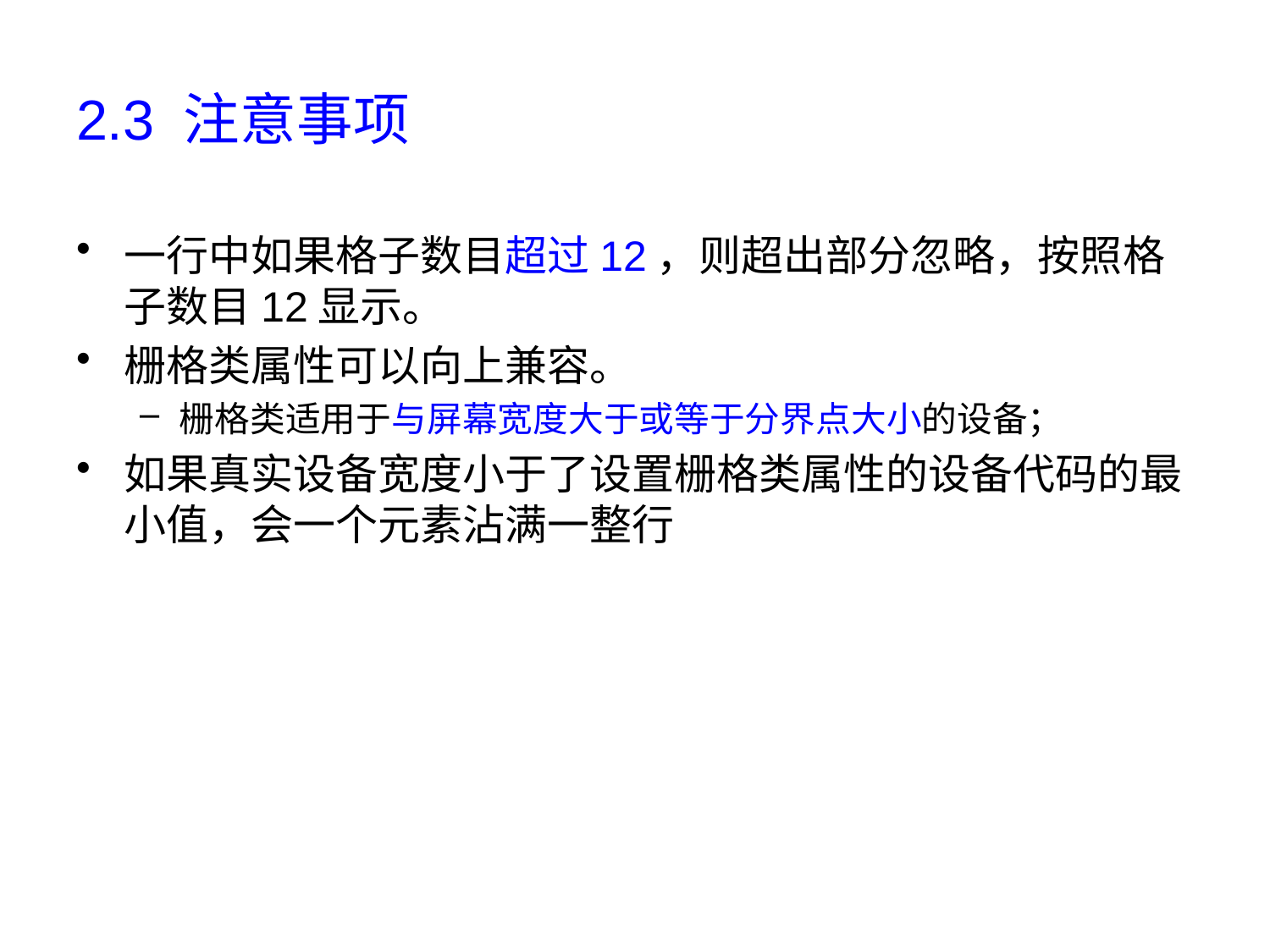

# 2.3 注意事项
一行中如果格子数目超过12，则超出部分忽略，按照格子数目12显示。
栅格类属性可以向上兼容。
栅格类适用于与屏幕宽度大于或等于分界点大小的设备；
如果真实设备宽度小于了设置栅格类属性的设备代码的最小值，会一个元素沾满一整行